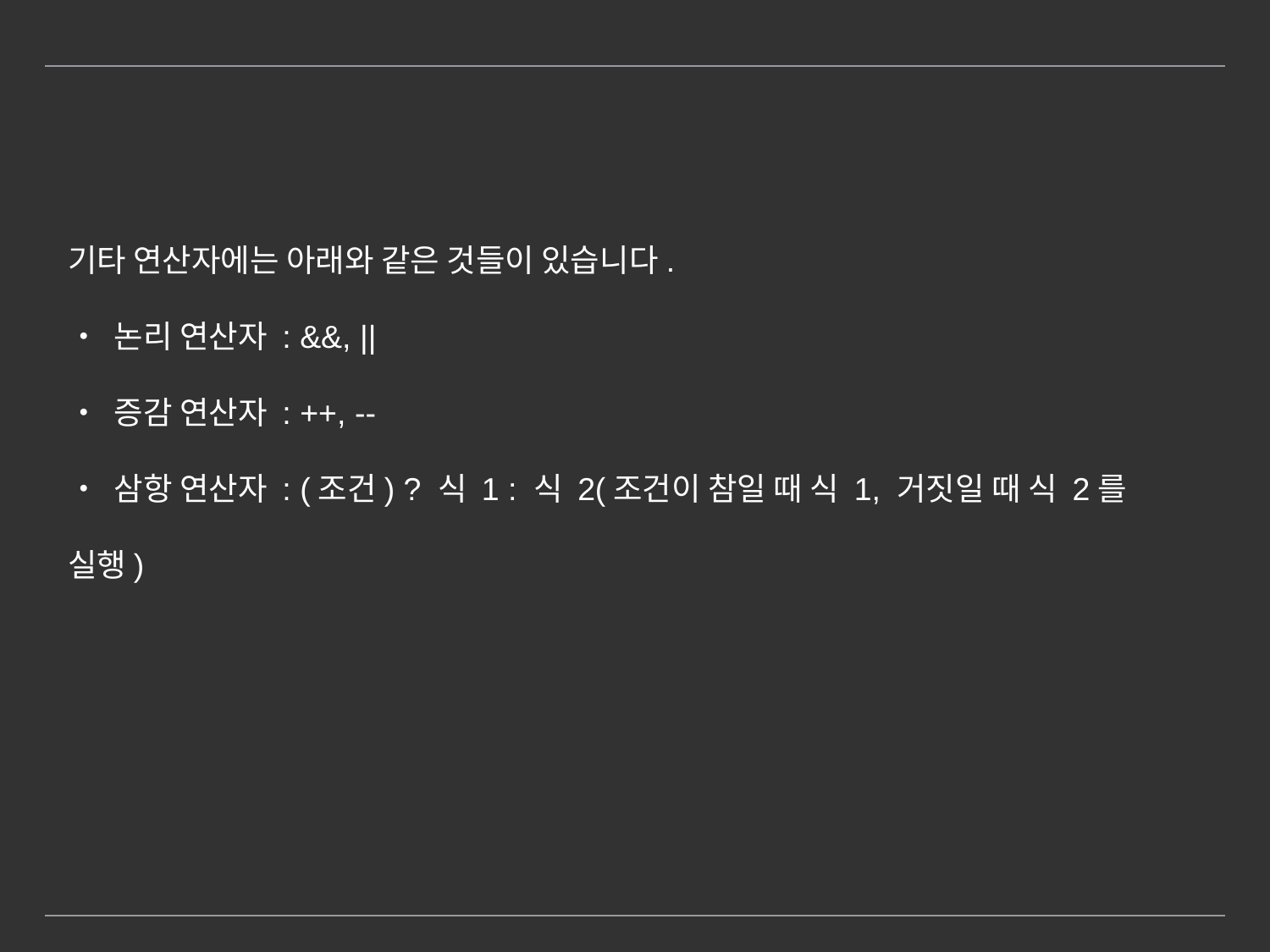

기타 연산자에는 아래와 같은 것들이 있습니다.
• 논리 연산자 : &&, ||
• 증감 연산자 : ++, --
• 삼항 연산자 : (조건) ? 식 1 : 식 2(조건이 참일 때 식 1, 거짓일 때 식 2를 실행)